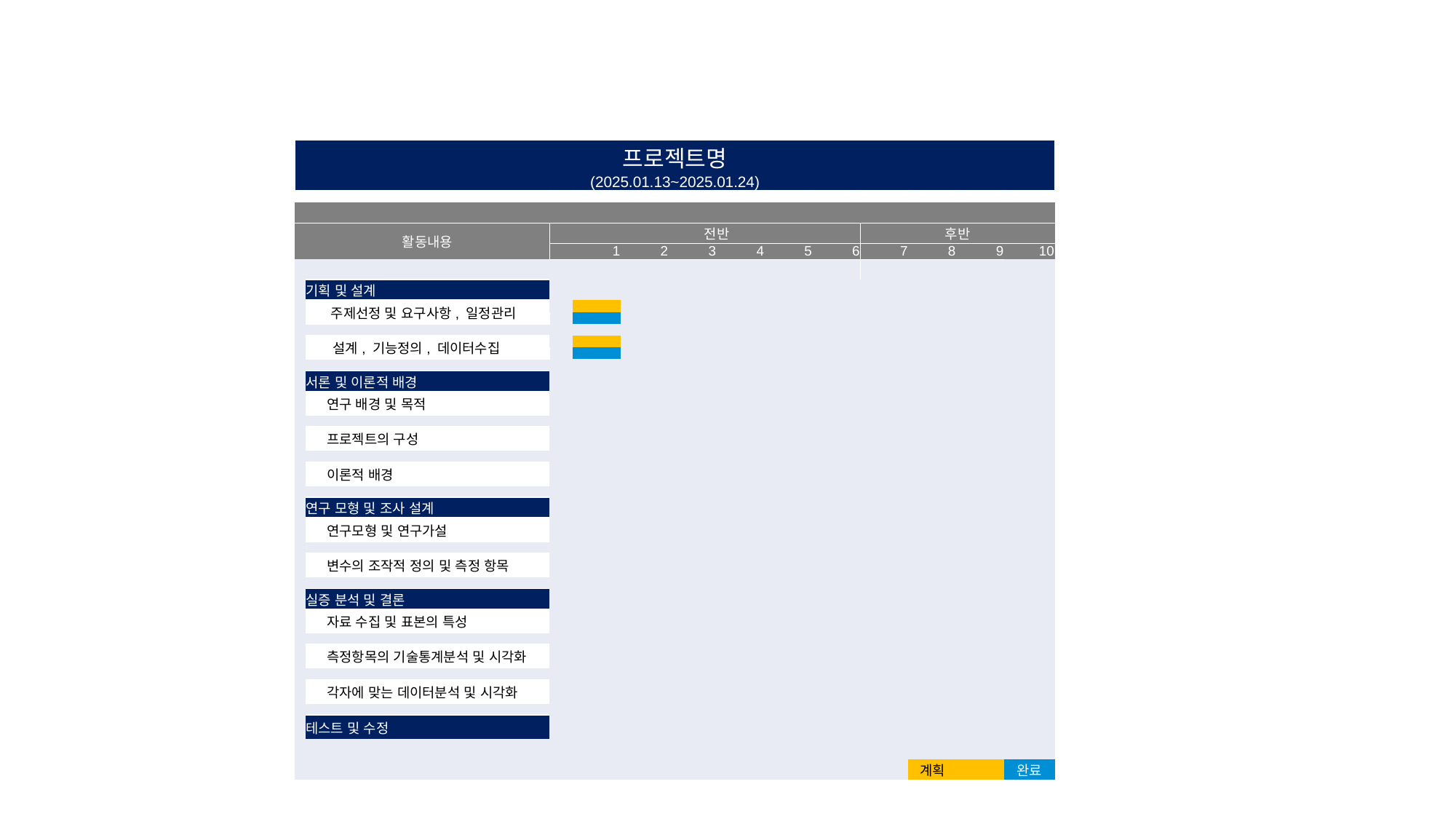

| 프로젝트명 (2025.01.13~2025.01.24) |  |  |  |  |  |  |  |  |  |  |  |  |
| --- | --- | --- | --- | --- | --- | --- | --- | --- | --- | --- | --- | --- |
|  |  |  |  |  |  |  |  |  |  |  |  |  |
|  |  |  |  |  |  |  |  |  |  |  |  |  |
|  | 활동내용 |  | 전반 |  |  |  |  |  | 후반 |  |  |  |
|  |  |  | 1 | 2 | 3 | 4 | 5 | 6 | 7 | 8 | 9 | 10 |
|  |  |  |  |  |  |  |  |  |  |  |  |  |
|  | 기획 및 설계 |  |  |  |  |  |  |  |  |  |  |  |
|  | 주제선정 및 요구사항, 일정관리 |  |  |  |  |  |  |  |  |  |  |  |
|  |  |  |  |  |  |  |  |  |  |  |  |  |
|  |  |  |  |  |  |  |  |  |  |  |  |  |
|  | 설계, 기능정의, 데이터수집 |  |  |  |  |  |  |  |  |  |  |  |
|  |  |  |  |  |  |  |  |  |  |  |  |  |
|  |  |  |  |  |  |  |  |  |  |  |  |  |
|  | 서론 및 이론적 배경 |  |  |  |  |  |  |  |  |  |  |  |
|  | 연구 배경 및 목적 |  |  |  |  |  |  |  |  |  |  |  |
|  |  |  |  |  |  |  |  |  |  |  |  |  |
|  |  |  |  |  |  |  |  |  |  |  |  |  |
|  | 프로젝트의 구성 |  |  |  |  |  |  |  |  |  |  |  |
|  |  |  |  |  |  |  |  |  |  |  |  |  |
|  |  |  |  |  |  |  |  |  |  |  |  |  |
|  | 이론적 배경 |  |  |  |  |  |  |  |  |  |  |  |
|  |  |  |  |  |  |  |  |  |  |  |  |  |
|  |  |  |  |  |  |  |  |  |  |  |  |  |
|  | 연구 모형 및 조사 설계 |  |  |  |  |  |  |  |  |  |  |  |
|  | 연구모형 및 연구가설 |  |  |  |  |  |  |  |  |  |  |  |
|  |  |  |  |  |  |  |  |  |  |  |  |  |
|  |  |  |  |  |  |  |  |  |  |  |  |  |
|  | 변수의 조작적 정의 및 측정 항목 |  |  |  |  |  |  |  |  |  |  |  |
|  |  |  |  |  |  |  |  |  |  |  |  |  |
|  |  |  |  |  |  |  |  |  |  |  |  |  |
|  | 실증 분석 및 결론 |  |  |  |  |  |  |  |  |  |  |  |
|  | 자료 수집 및 표본의 특성 |  |  |  |  |  |  |  |  |  |  |  |
|  |  |  |  |  |  |  |  |  |  |  |  |  |
|  |  |  |  |  |  |  |  |  |  |  |  |  |
|  | 측정항목의 기술통계분석 및 시각화 |  |  |  |  |  |  |  |  |  |  |  |
|  |  |  |  |  |  |  |  |  |  |  |  |  |
|  |  |  |  |  |  |  |  |  |  |  |  |  |
|  | 각자에 맞는 데이터분석 및 시각화 |  |  |  |  |  |  |  |  |  |  |  |
|  |  |  |  |  |  |  |  |  |  |  |  |  |
|  |  |  |  |  |  |  |  |  |  |  |  |  |
|  | 테스트 및 수정 |  |  |  |  |  |  |  |  |  |  |  |
|  |  |  |  |  |  |  |  |  |  |  |  |  |
|  |  |  |  |  |  |  |  |  |  |  |  |  |
|  |  |  |  |  |  |  |  |  |  | 계획 |  | 완료 |